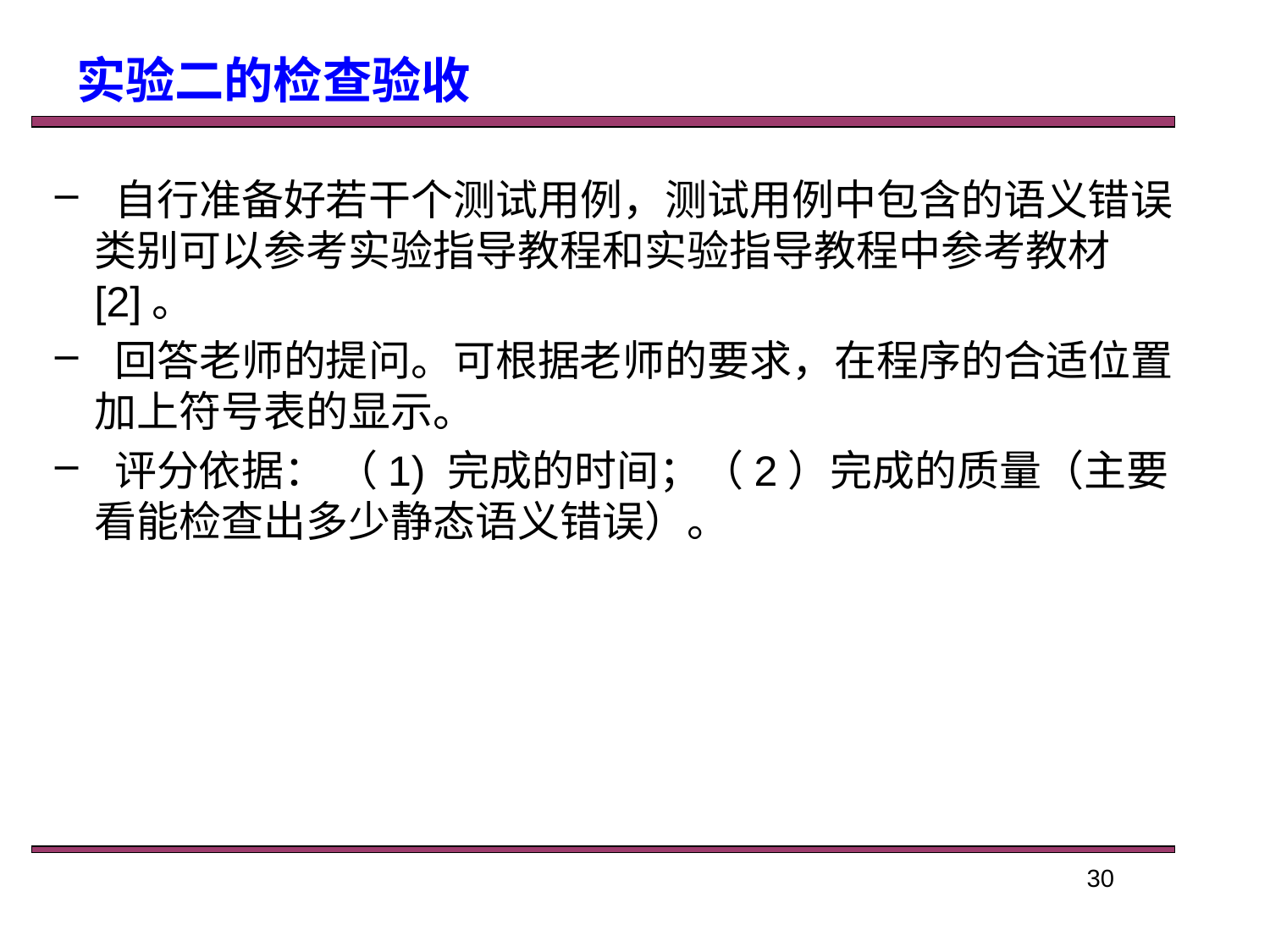

实验二的检查验收
 自行准备好若干个测试用例，测试用例中包含的语义错误类别可以参考实验指导教程和实验指导教程中参考教材[2]。
 回答老师的提问。可根据老师的要求，在程序的合适位置加上符号表的显示。
 评分依据： （1) 完成的时间；（2）完成的质量（主要看能检查出多少静态语义错误）。
30